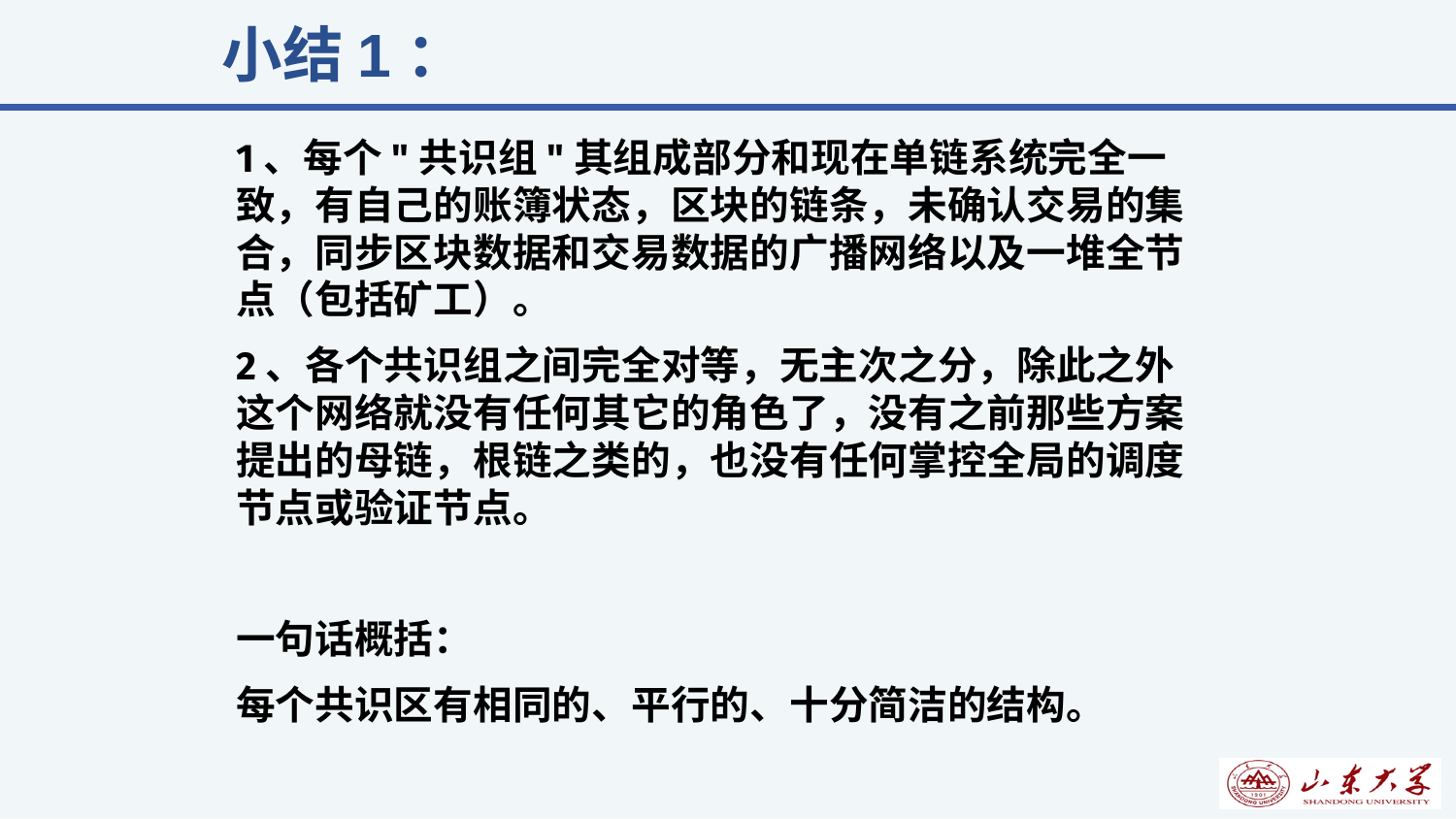

小结1：
1、每个"共识组"其组成部分和现在单链系统完全一致，有自己的账簿状态，区块的链条，未确认交易的集合，同步区块数据和交易数据的广播网络以及一堆全节点（包括矿工）。
2、各个共识组之间完全对等，无主次之分，除此之外这个网络就没有任何其它的角色了，没有之前那些方案提出的母链，根链之类的，也没有任何掌控全局的调度节点或验证节点。

一句话概括：
每个共识区有相同的、平行的、十分简洁的结构。